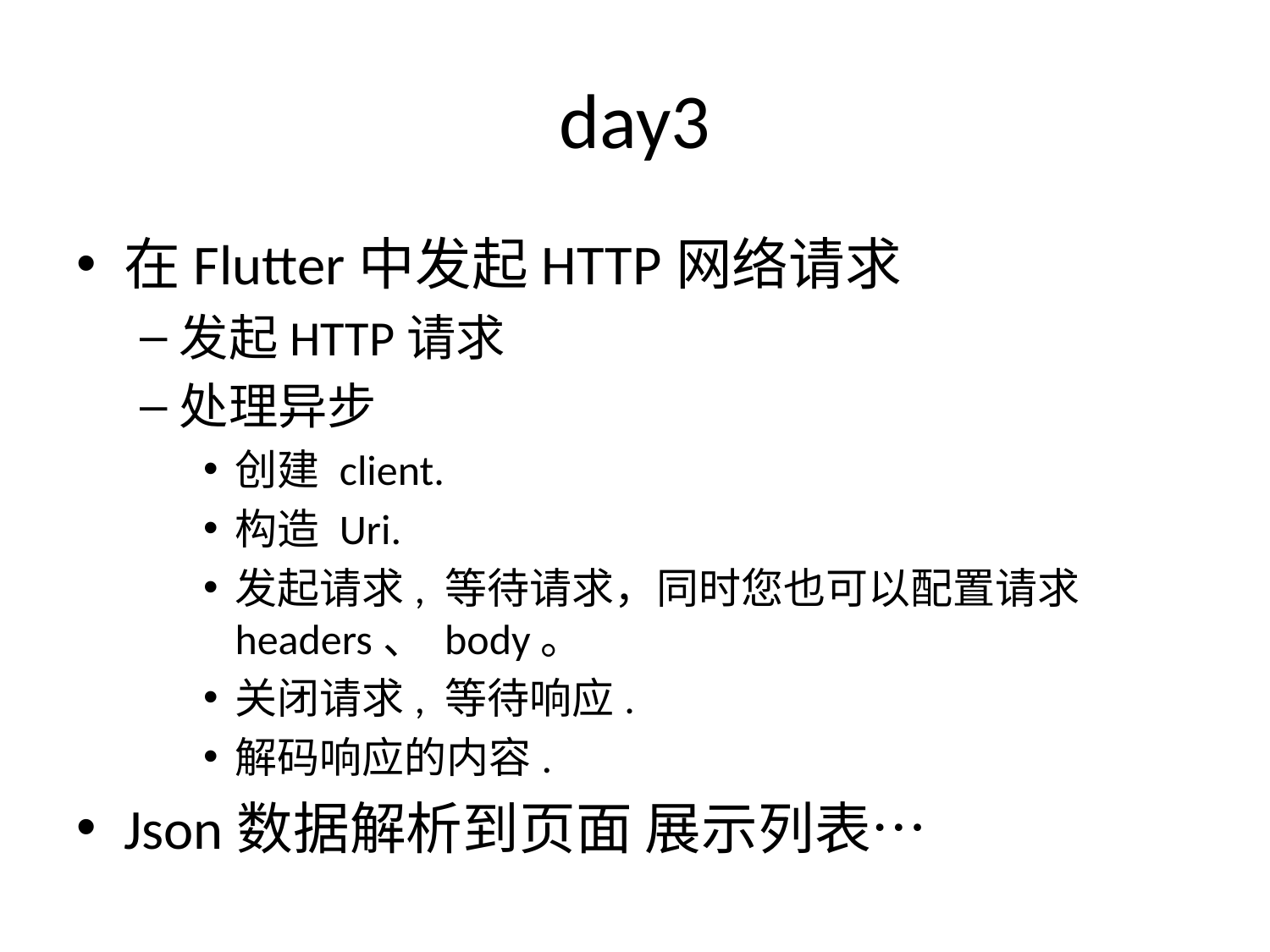

# day3
在Flutter中发起HTTP网络请求
发起HTTP请求
处理异步
创建 client.
构造 Uri.
发起请求, 等待请求，同时您也可以配置请求headers、 body。
关闭请求, 等待响应.
解码响应的内容.
Json数据解析到页面 展示列表…